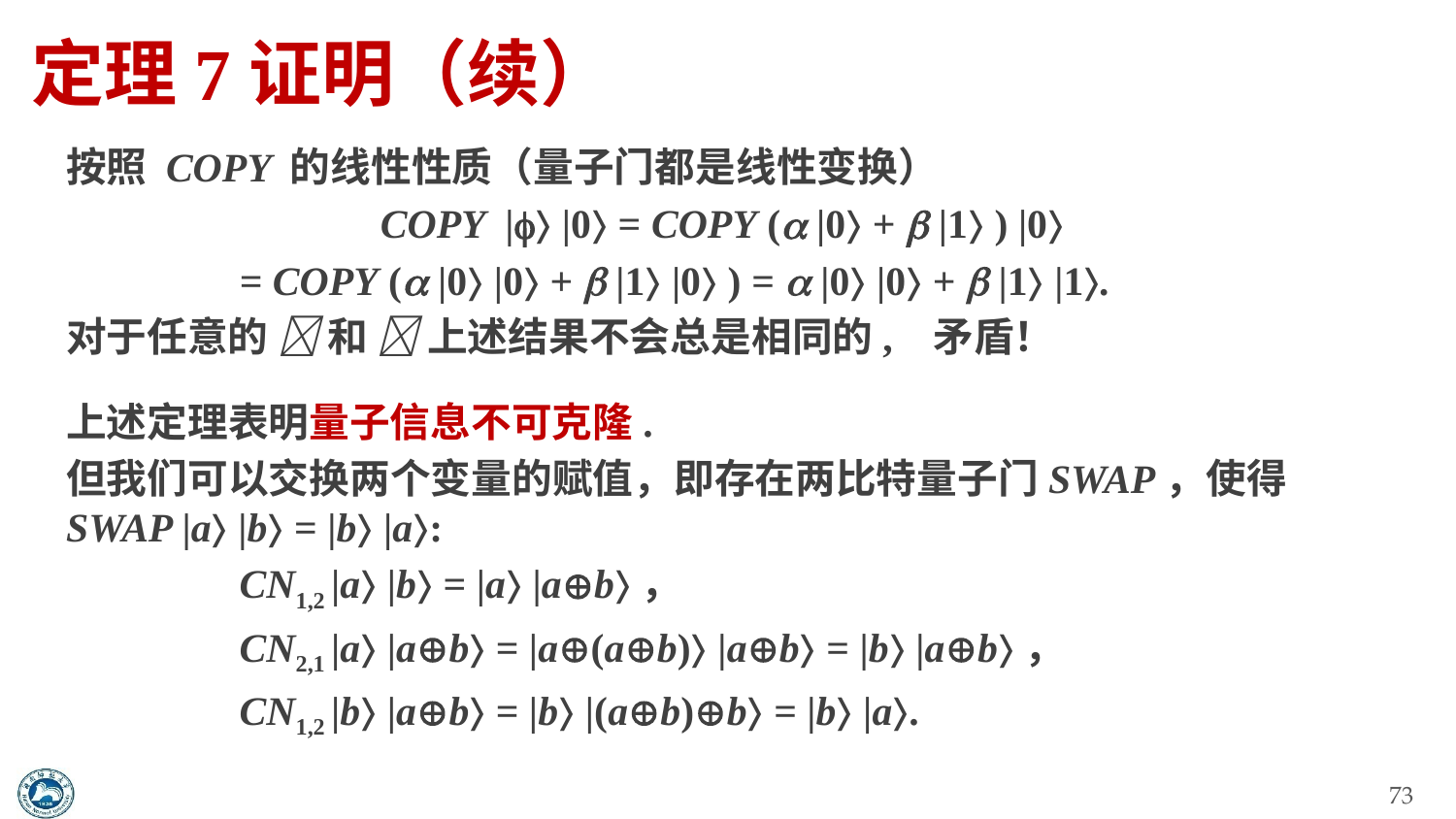

# 定理7证明（续）
按照 COPY 的线性性质（量子门都是线性变换）
COPY  |φ〉 |0〉 = COPY (α |0〉 + β |1〉 ) |0〉
                 = COPY (α |0〉 |0〉 + β |1〉 |0〉 ) = α |0〉 |0〉 + β |1〉 |1〉.
对于任意的 α 和 β 上述结果不会总是相同的,   矛盾！
上述定理表明量子信息不可克隆.
但我们可以交换两个变量的赋值，即存在两比特量子门SWAP，使得 SWAP |a〉 |b〉 = |b〉 |a〉:
                 CN1,2 |a〉 |b〉 = |a〉 |a⊕b〉，
                 CN2,1 |a〉 |a⊕b〉 = |a⊕(a⊕b)〉 |a⊕b〉 = |b〉 |a⊕b〉，
                 CN1,2 |b〉 |a⊕b〉 = |b〉 |(a⊕b)⊕b〉 = |b〉 |a〉.
73